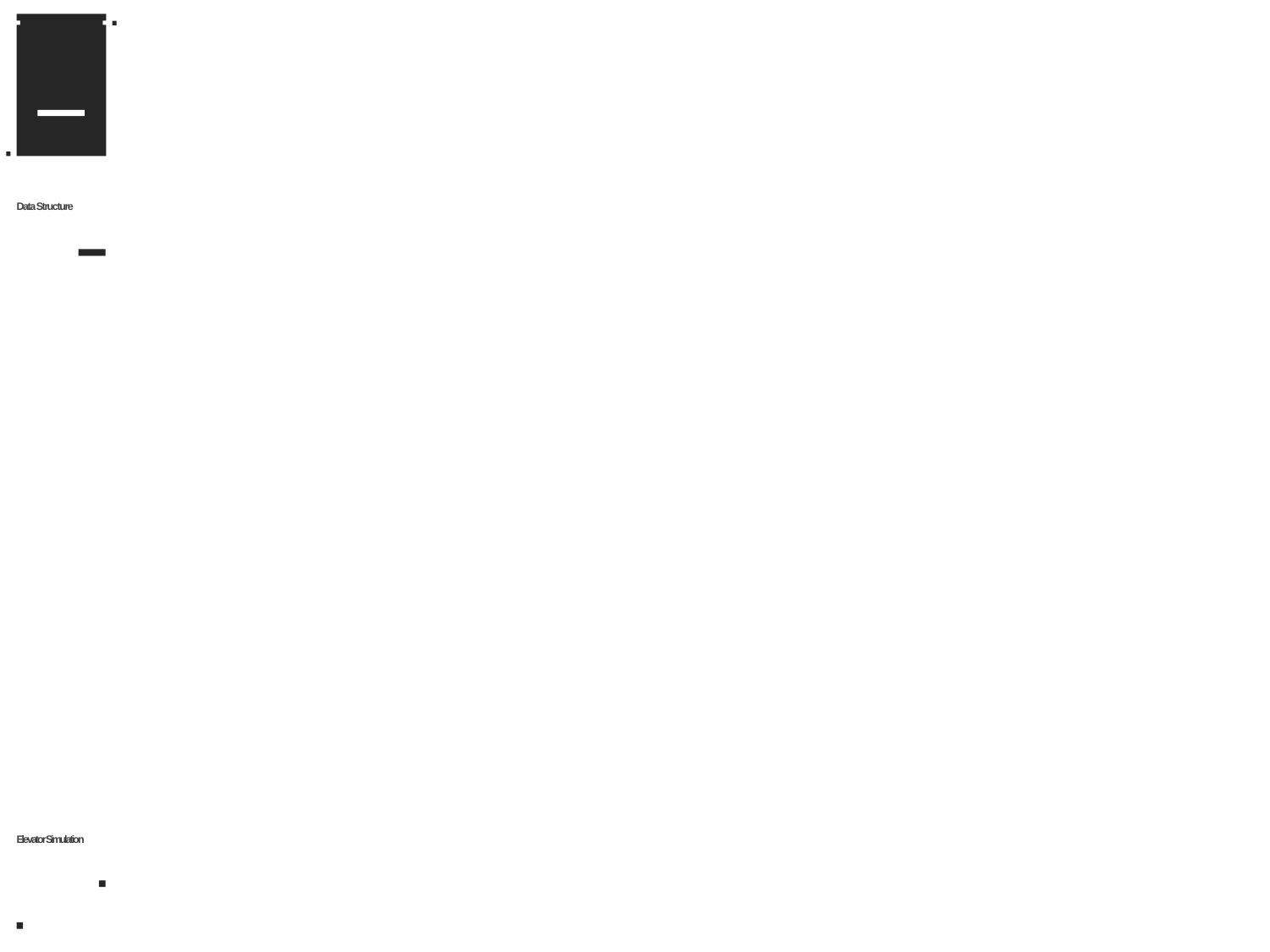

D

# Elevator Simulation

Data Structure : Team Project
Data Structure
How to Measuring Waiting Time
대기시간 예측
방법
실시간 엘리베이터의 (5분)평균 대기시간+
각 시간/요일별 평균 대기시간
Peak Time이 아니면 엘리베이터 대기 시간은7초~15초,수업시간 전 등 붐비는 시간에는 40초 내외.

STEP 4.
Elevator Simulation